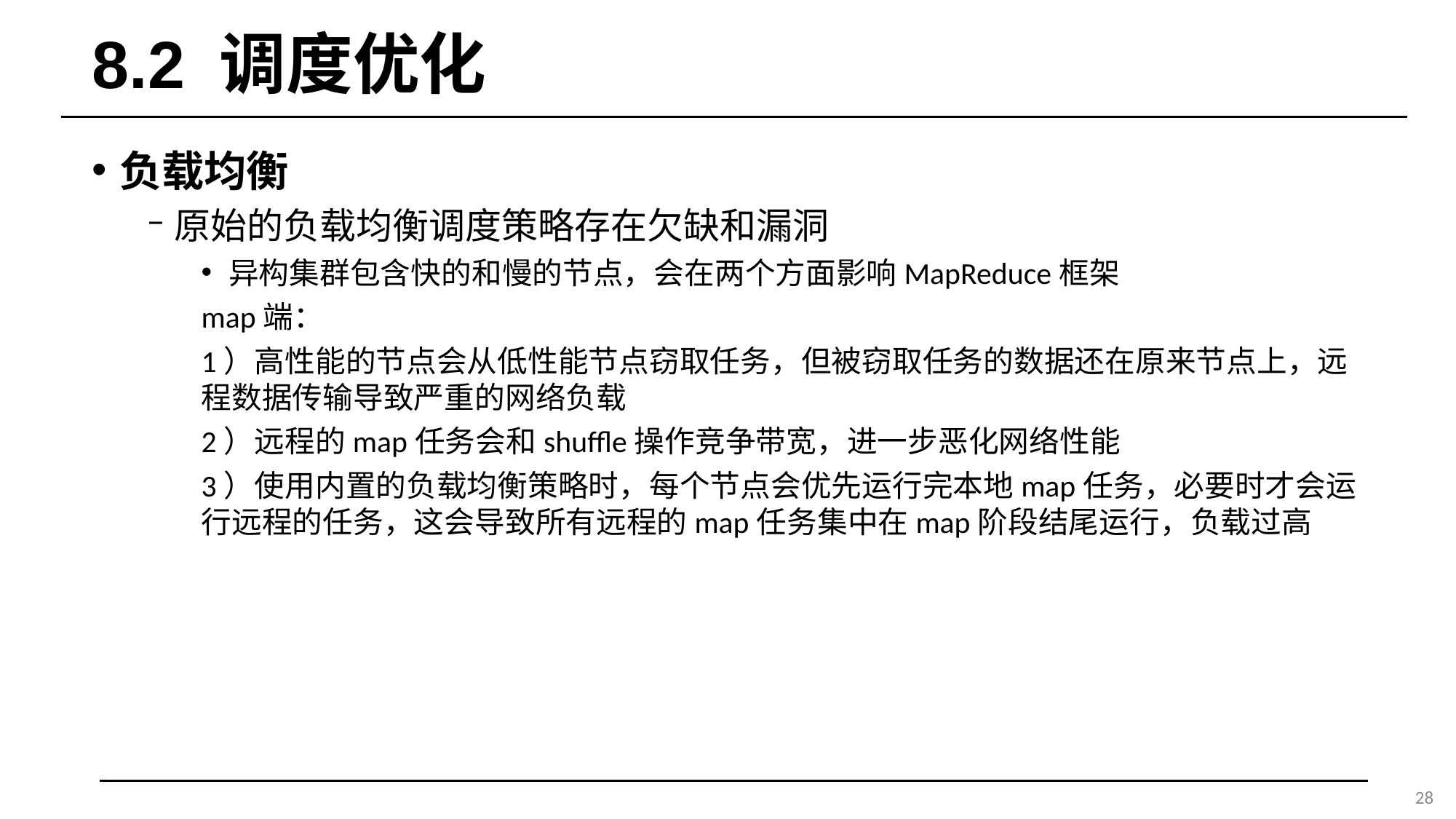

# 8.2 调度优化
负载均衡
原始的负载均衡调度策略存在欠缺和漏洞
异构集群包含快的和慢的节点，会在两个方面影响MapReduce框架
map端：
1）高性能的节点会从低性能节点窃取任务，但被窃取任务的数据还在原来节点上，远程数据传输导致严重的网络负载
2）远程的map任务会和shuffle操作竞争带宽，进一步恶化网络性能
3）使用内置的负载均衡策略时，每个节点会优先运行完本地map任务，必要时才会运行远程的任务，这会导致所有远程的map任务集中在map阶段结尾运行，负载过高

28